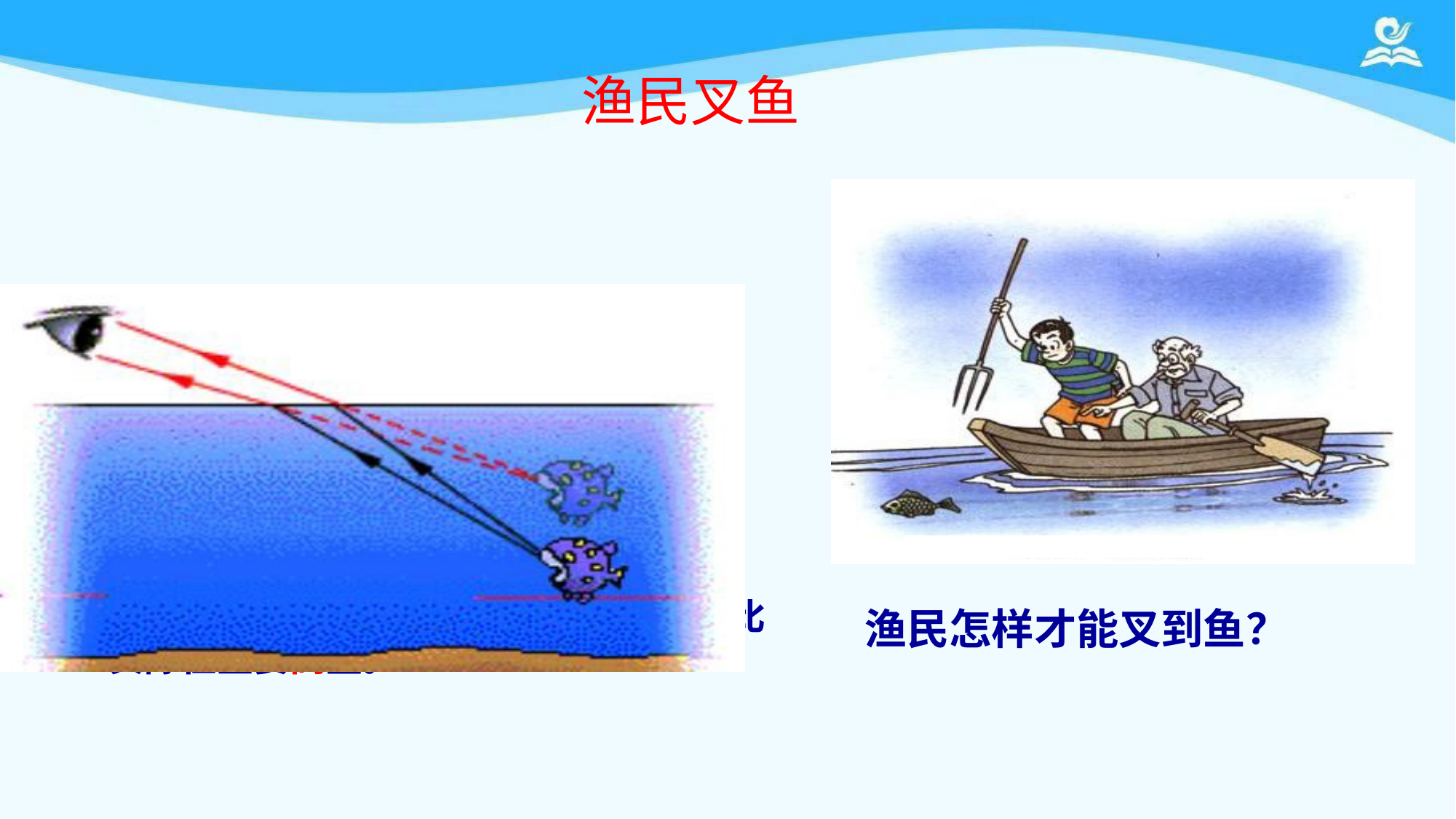

# 渔民叉鱼

比
由于光的折射，水中物体的位置看起来
实际位置要高些。
渔民怎样才能叉到鱼？